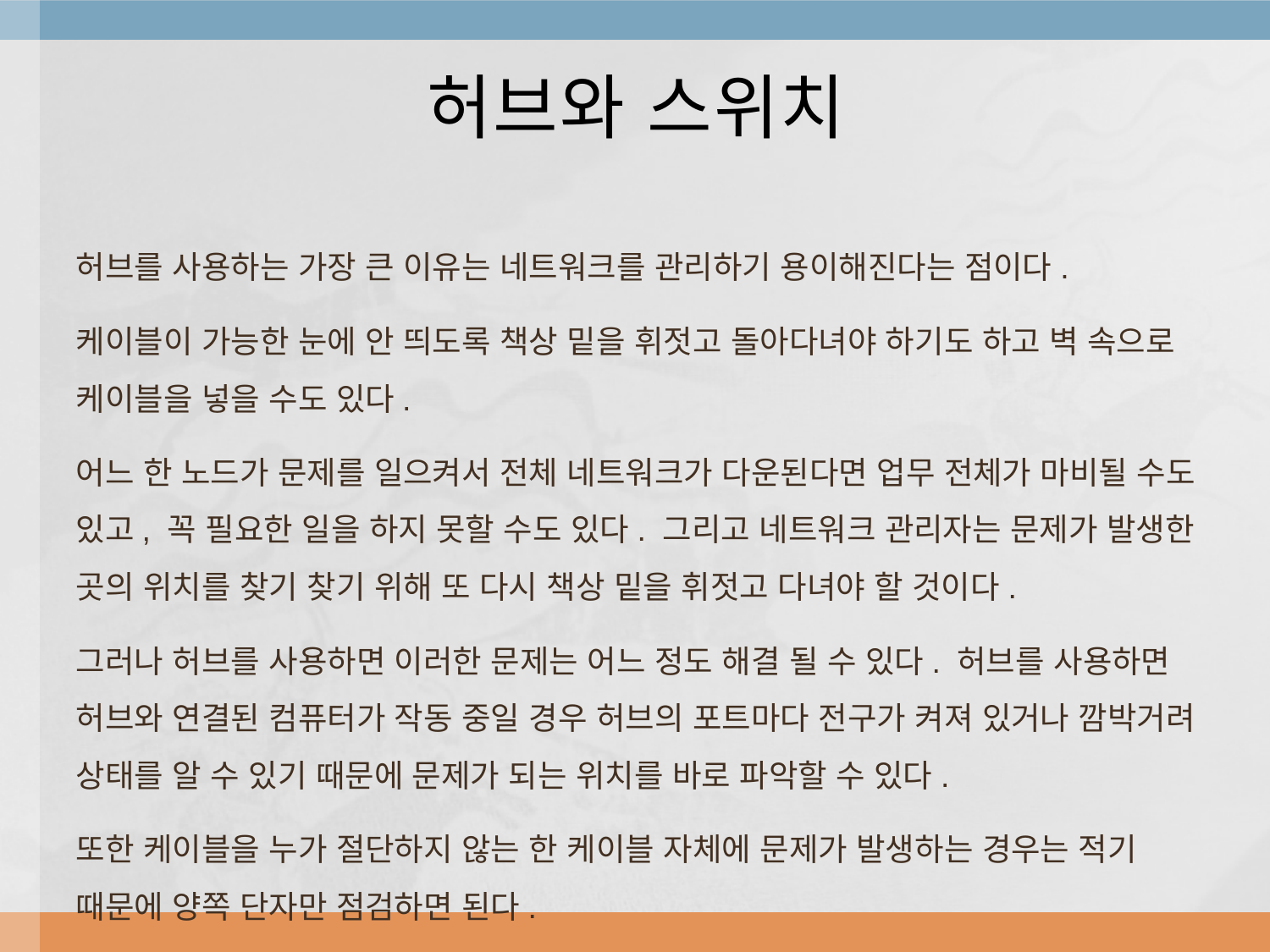

# 허브와 스위치
허브를 사용하는 가장 큰 이유는 네트워크를 관리하기 용이해진다는 점이다.
케이블이 가능한 눈에 안 띄도록 책상 밑을 휘젓고 돌아다녀야 하기도 하고 벽 속으로 케이블을 넣을 수도 있다.
어느 한 노드가 문제를 일으켜서 전체 네트워크가 다운된다면 업무 전체가 마비될 수도 있고, 꼭 필요한 일을 하지 못할 수도 있다. 그리고 네트워크 관리자는 문제가 발생한 곳의 위치를 찾기 찾기 위해 또 다시 책상 밑을 휘젓고 다녀야 할 것이다.
그러나 허브를 사용하면 이러한 문제는 어느 정도 해결 될 수 있다. 허브를 사용하면 허브와 연결된 컴퓨터가 작동 중일 경우 허브의 포트마다 전구가 켜져 있거나 깜박거려 상태를 알 수 있기 때문에 문제가 되는 위치를 바로 파악할 수 있다.
또한 케이블을 누가 절단하지 않는 한 케이블 자체에 문제가 발생하는 경우는 적기 때문에 양쪽 단자만 점검하면 된다.